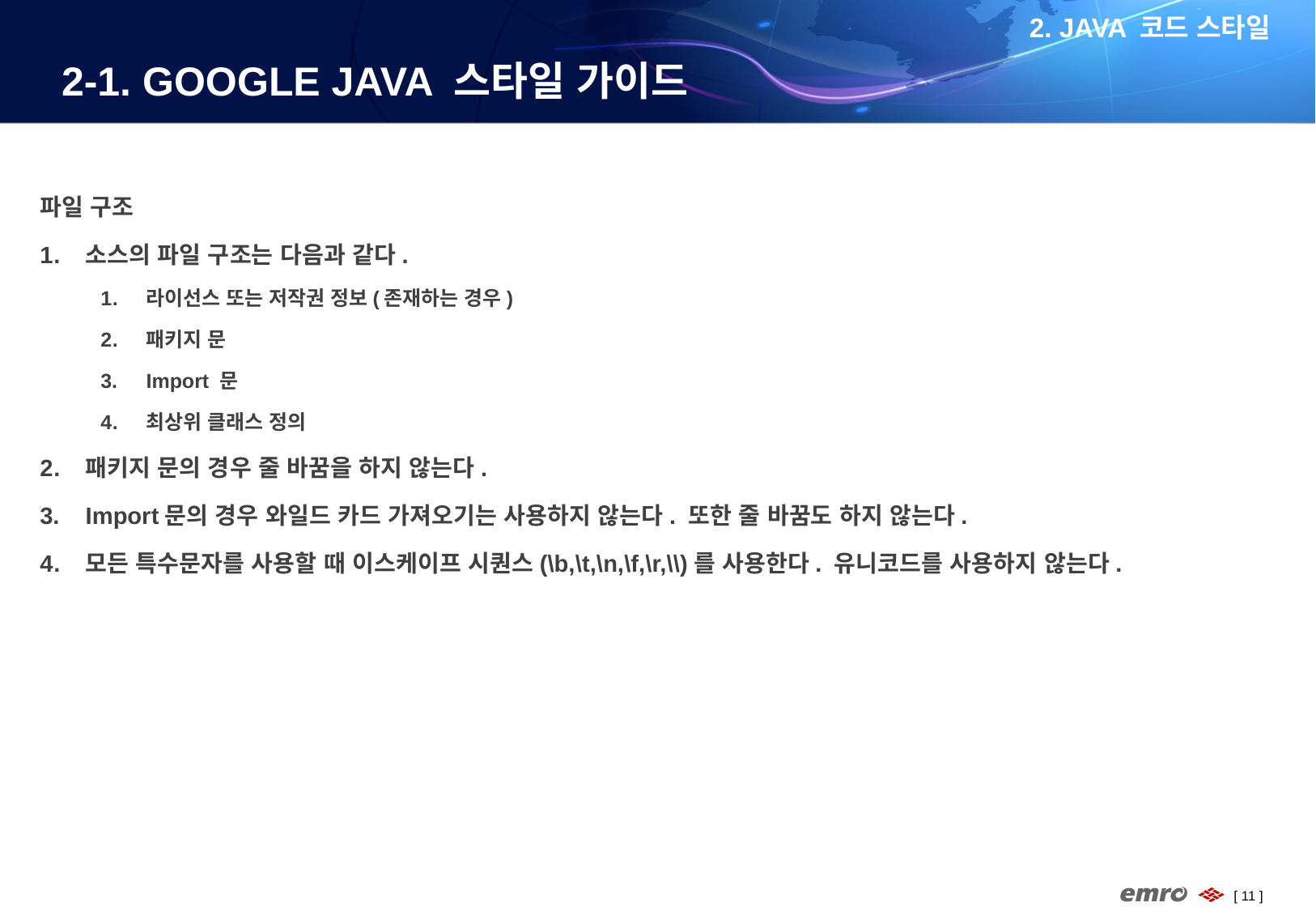

2. JAVA 코드 스타일
# 2-1. GOOGLE JAVA 스타일 가이드
파일 구조
소스의 파일 구조는 다음과 같다.
라이선스 또는 저작권 정보(존재하는 경우)
패키지 문
Import 문
최상위 클래스 정의
패키지 문의 경우 줄 바꿈을 하지 않는다.
Import문의 경우 와일드 카드 가져오기는 사용하지 않는다. 또한 줄 바꿈도 하지 않는다.
모든 특수문자를 사용할 때 이스케이프 시퀀스(\b,\t,\n,\f,\r,\\)를 사용한다. 유니코드를 사용하지 않는다.